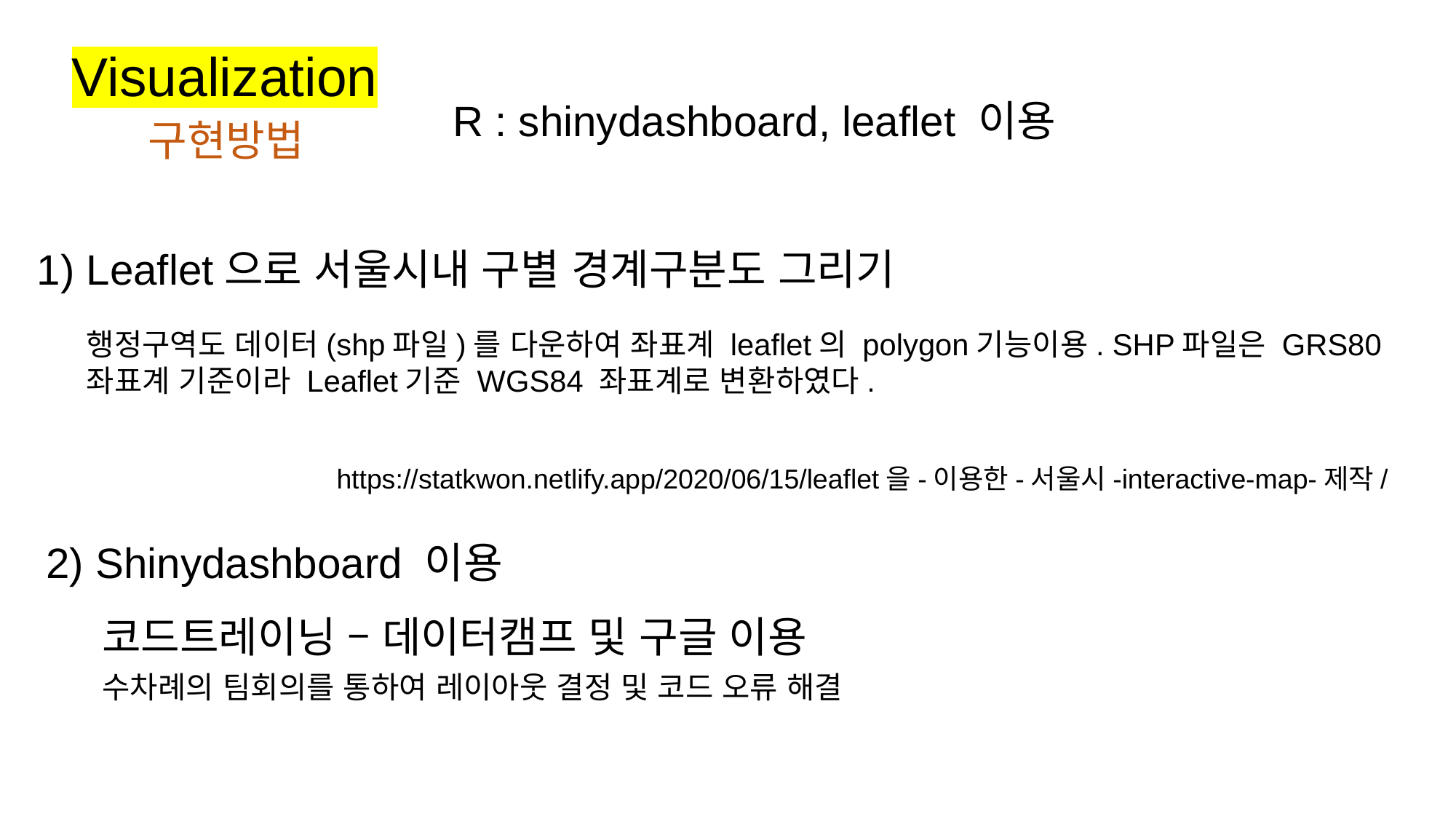

Visualization
R : shinydashboard, leaflet 이용
구현방법
1) Leaflet으로 서울시내 구별 경계구분도 그리기
행정구역도 데이터(shp파일)를 다운하여 좌표계 leaflet의 polygon기능이용. SHP파일은 GRS80좌표계 기준이라 Leaflet기준 WGS84 좌표계로 변환하였다.
https://statkwon.netlify.app/2020/06/15/leaflet을-이용한-서울시-interactive-map-제작/
2) Shinydashboard 이용
코드트레이닝 – 데이터캠프 및 구글 이용
수차례의 팀회의를 통하여 레이아웃 결정 및 코드 오류 해결